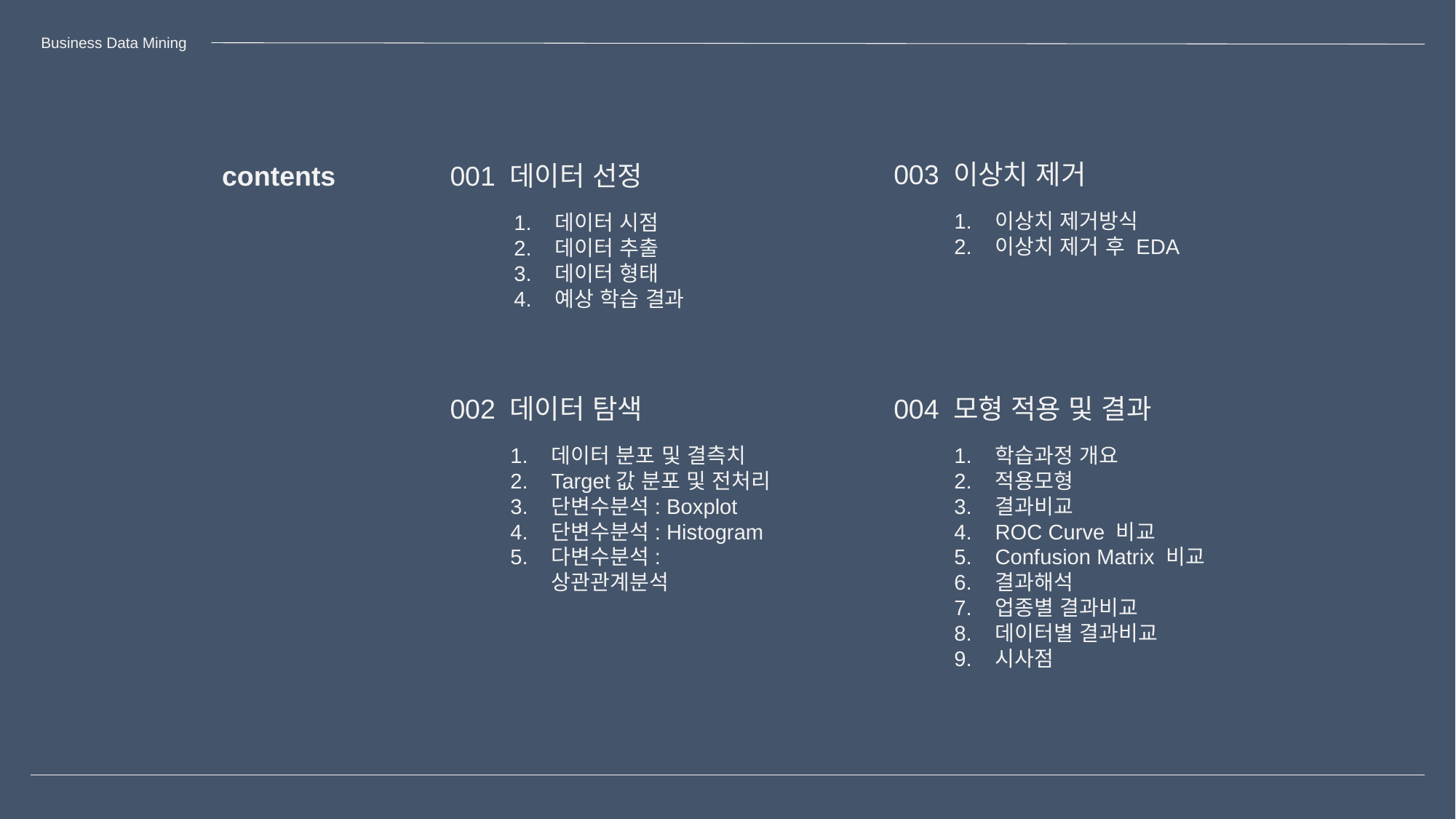

Business Data Mining
003 이상치 제거
이상치 제거방식
이상치 제거 후 EDA
contents
001 데이터 선정
데이터 시점
데이터 추출
데이터 형태
예상 학습 결과
002 데이터 탐색
데이터 분포 및 결측치
Target값 분포 및 전처리
단변수분석: Boxplot
단변수분석: Histogram
다변수분석: 상관관계분석
004 모형 적용 및 결과
학습과정 개요
적용모형
결과비교
ROC Curve 비교
Confusion Matrix 비교
결과해석
업종별 결과비교
데이터별 결과비교
시사점